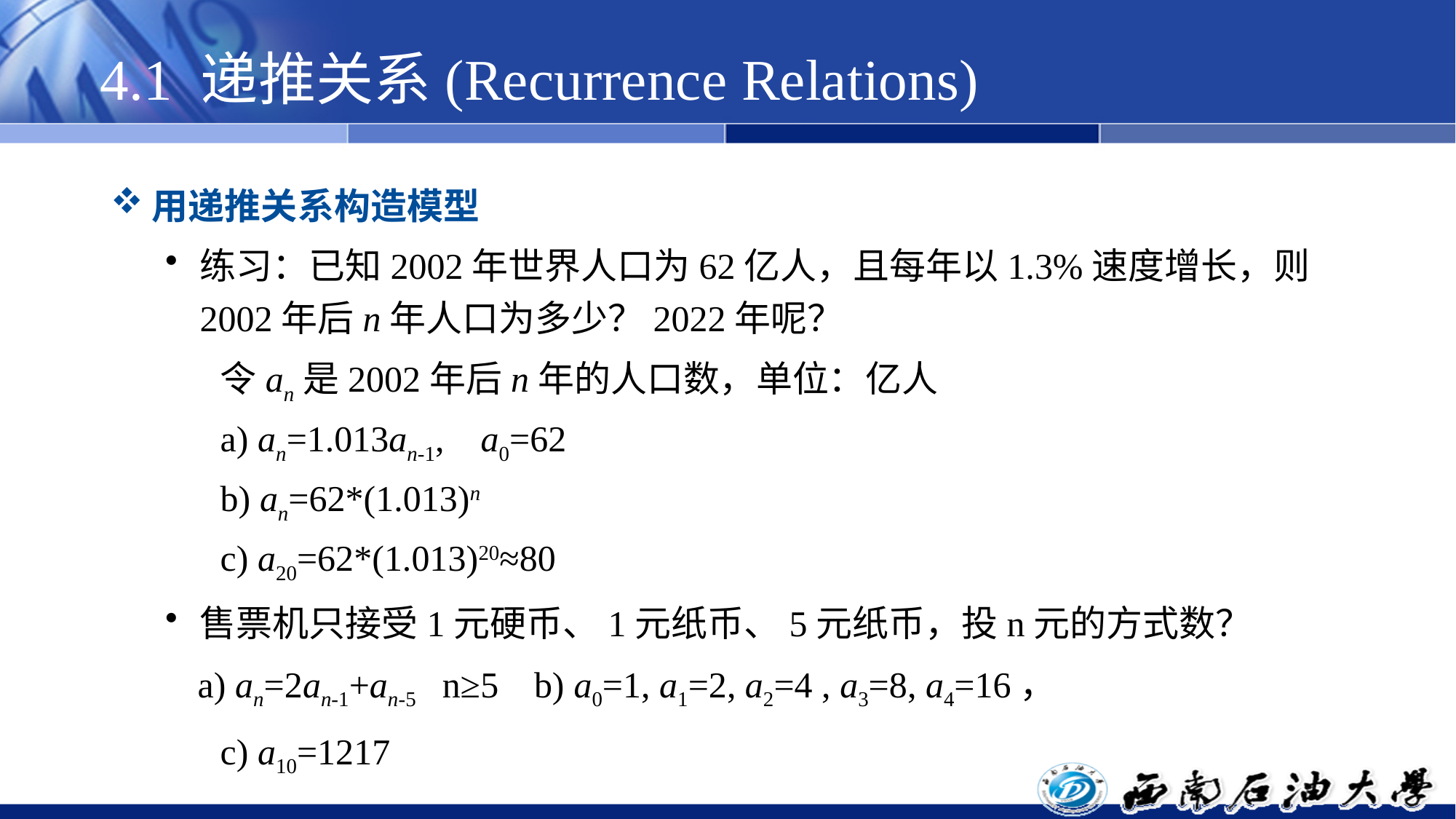

# 4.1 递推关系(Recurrence Relations)
用递推关系构造模型
练习：已知2002年世界人口为62亿人，且每年以1.3%速度增长，则2002年后n年人口为多少？2022年呢？
令an是2002年后n年的人口数，单位：亿人
a) an=1.013an-1,    a0=62
b) an=62*(1.013)n
c) a20=62*(1.013)20≈80
售票机只接受1元硬币、1元纸币、5元纸币，投n元的方式数？
     a) an=2an-1+an-5     n≥5      b) a0=1, a1=2, a2=4 , a3=8, a4=16，
c) a10=1217